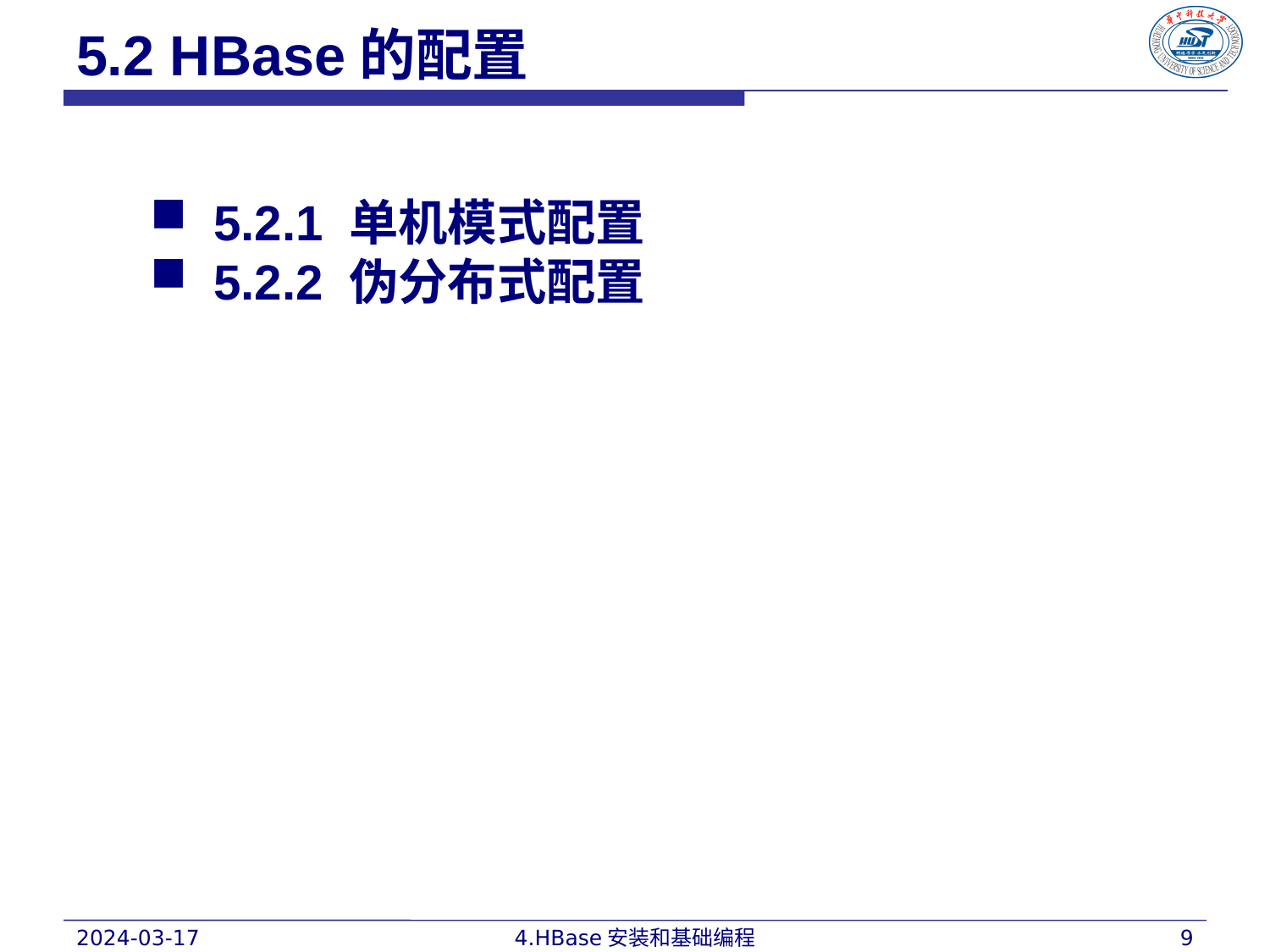

5.2 HBase的配置
5.2.1 单机模式配置
5.2.2 伪分布式配置
2024-03-17
4.HBase安装和基础编程
9